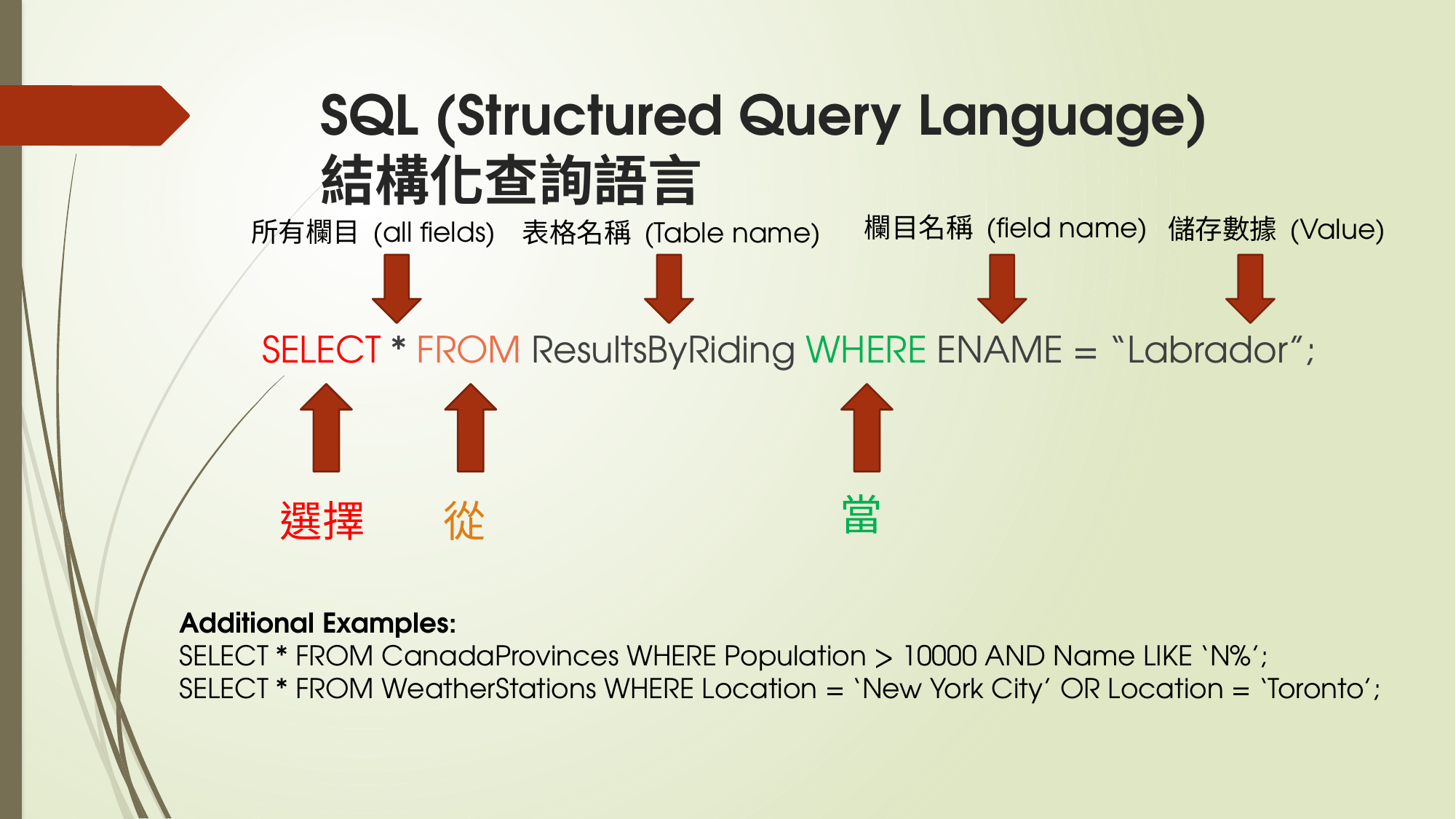

# SQL (Structured Query Language) 結構化查詢語言
欄目名稱 (field name)
儲存數據 (Value)
所有欄目 (all fields)
表格名稱 (Table name)

SELECT * FROM ResultsByRiding WHERE ENAME = “Labrador”;

當
選擇
從
Additional Examples:
SELECT * FROM CanadaProvinces WHERE Population > 10000 AND Name LIKE ‘N%’;
SELECT * FROM WeatherStations WHERE Location = ‘New York City’ OR Location = ‘Toronto’;